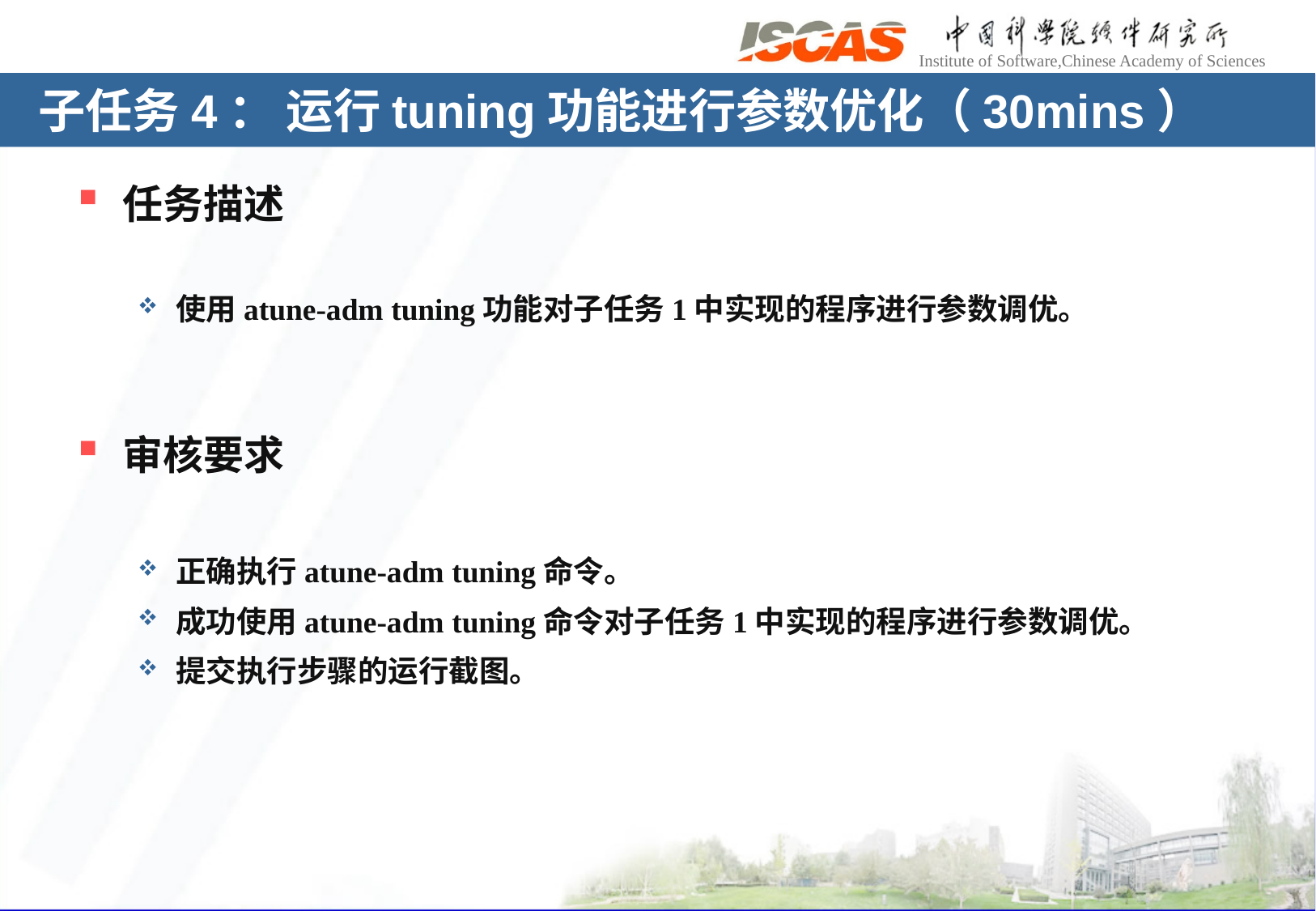

# 子任务4： 运行tuning功能进行参数优化（30mins）
任务描述

使用atune-adm tuning功能对子任务1中实现的程序进行参数调优。

审核要求

正确执行atune-adm tuning命令。
成功使用atune-adm tuning命令对子任务1中实现的程序进行参数调优。
提交执行步骤的运行截图。